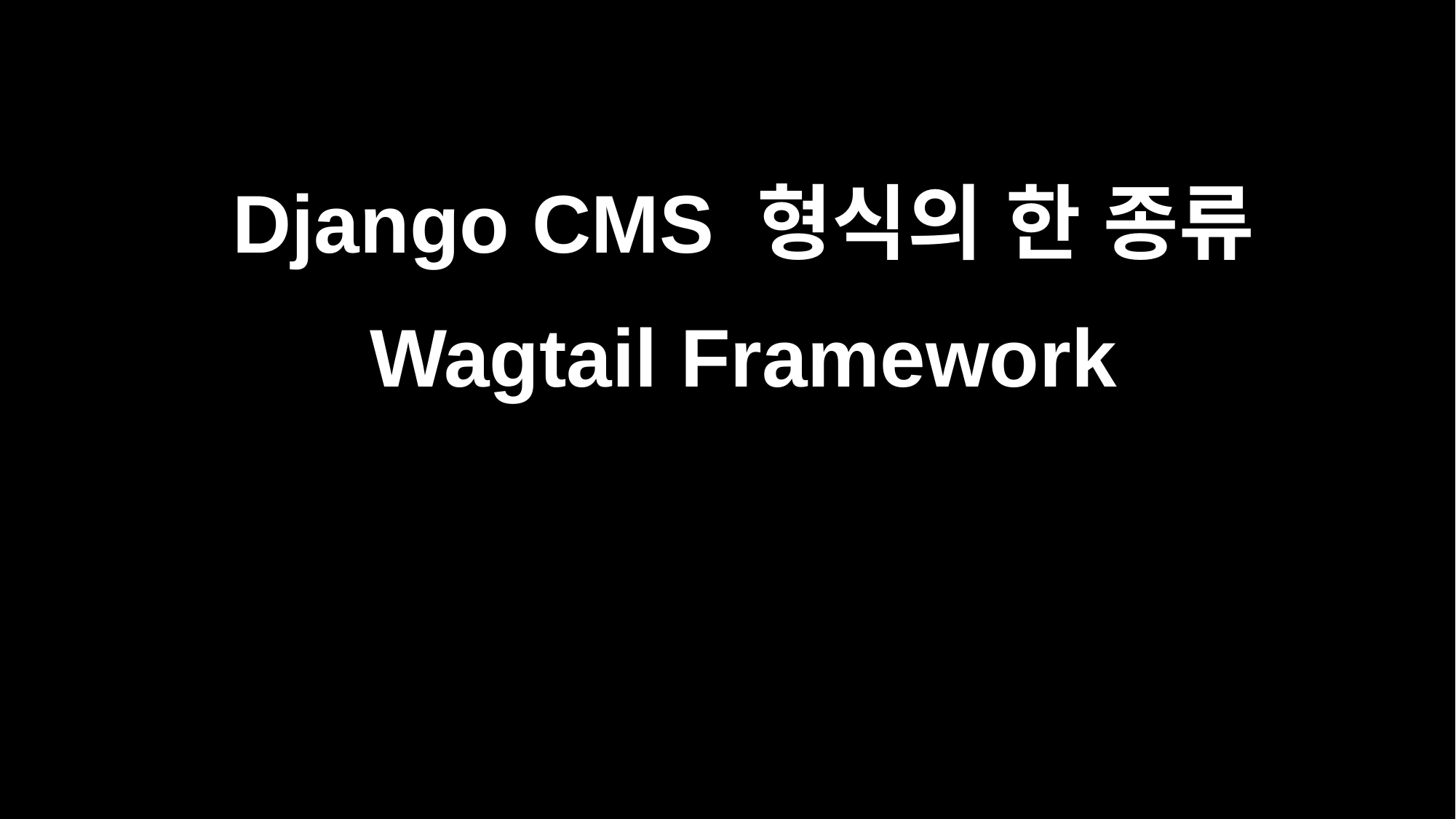

Django CMS 형식의 한 종류
Wagtail Framework